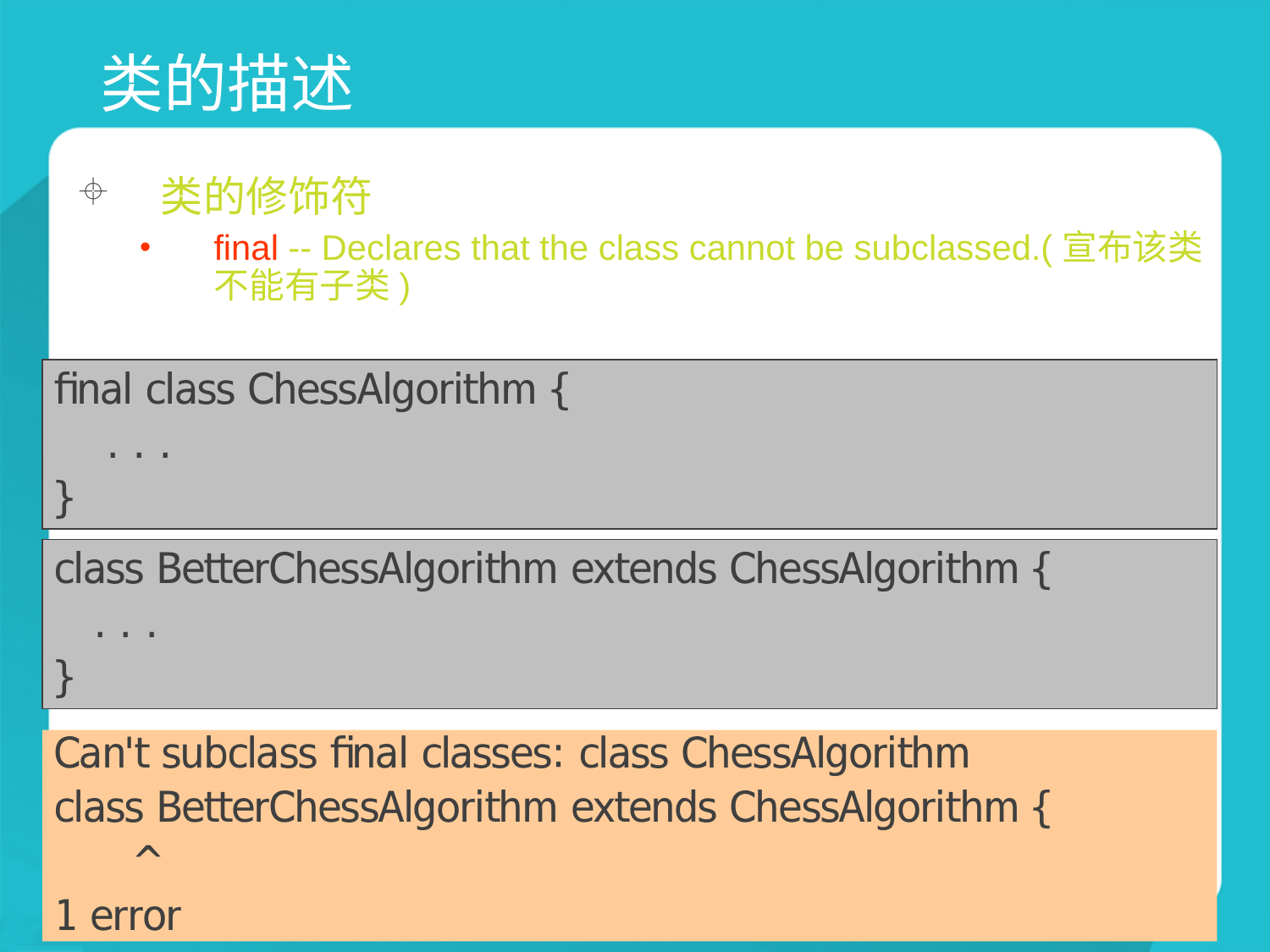

# 类的描述
类的修饰符
final -- Declares that the class cannot be subclassed.(宣布该类不能有子类)
final class ChessAlgorithm {
    . . .
}
class BetterChessAlgorithm extends ChessAlgorithm {
   . . .
}
Can't subclass final classes: class ChessAlgorithm
class BetterChessAlgorithm extends ChessAlgorithm {
      ^
1 error
25